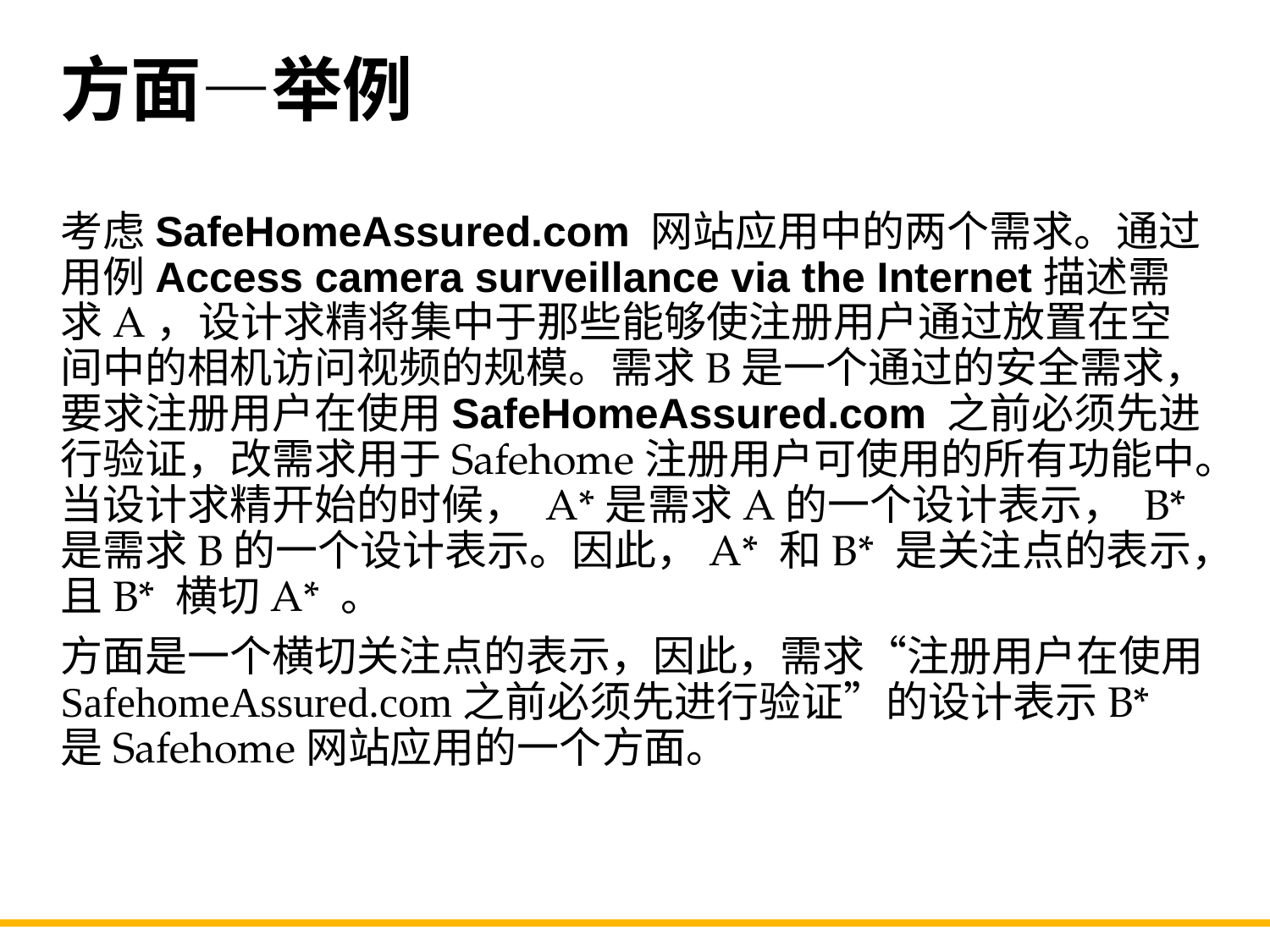

# 方面—举例
考虑SafeHomeAssured.com 网站应用中的两个需求。通过用例Access camera surveillance via the Internet描述需求A，设计求精将集中于那些能够使注册用户通过放置在空间中的相机访问视频的规模。需求B是一个通过的安全需求，要求注册用户在使用SafeHomeAssured.com 之前必须先进行验证，改需求用于Safehome注册用户可使用的所有功能中。当设计求精开始的时候， A*是需求A的一个设计表示， B* 是需求B的一个设计表示。因此，A* 和B* 是关注点的表示，且B* 横切A* 。
方面是一个横切关注点的表示，因此，需求“注册用户在使用SafehomeAssured.com之前必须先进行验证”的设计表示B* 是Safehome网站应用的一个方面。
26